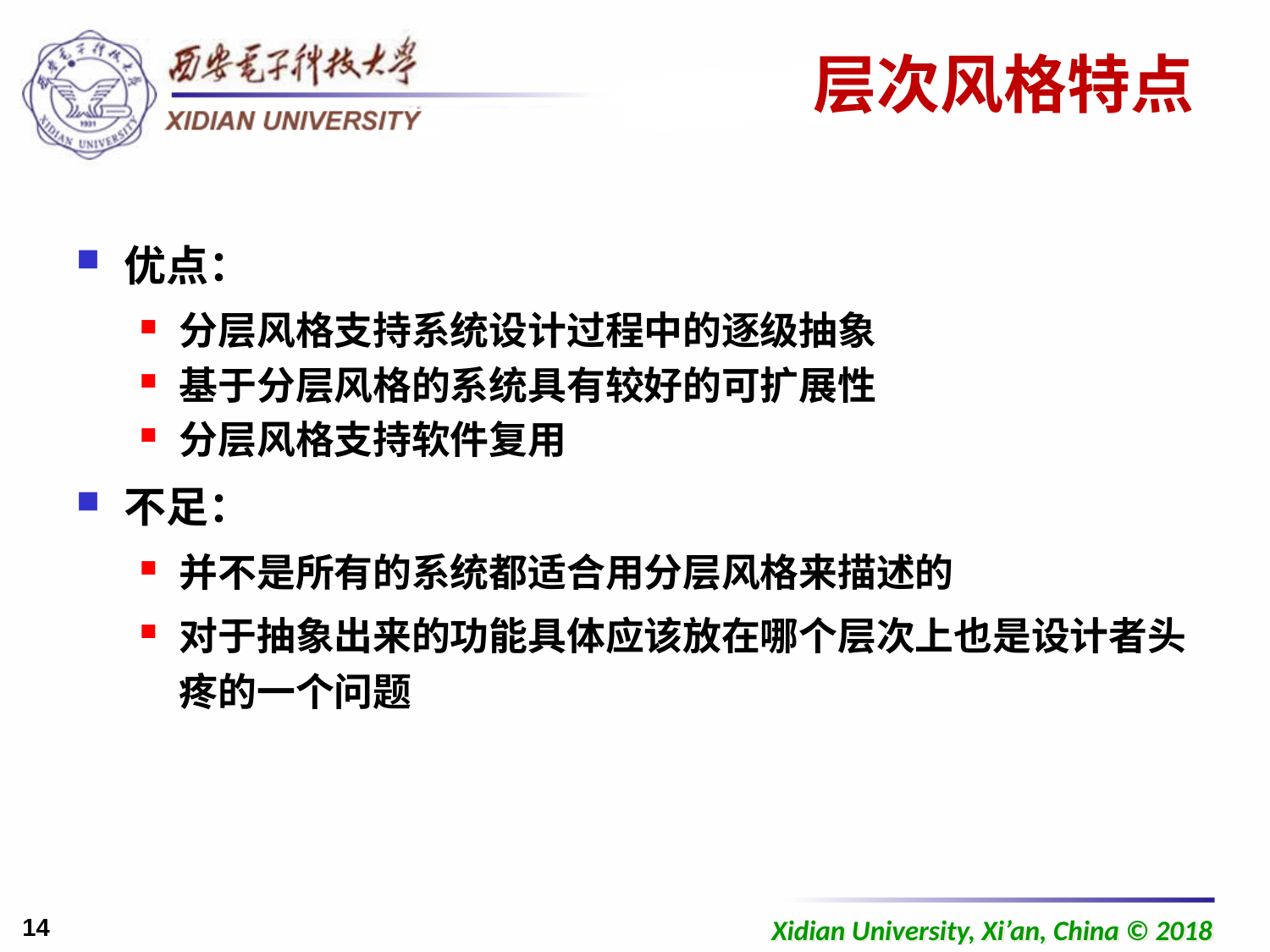

# 层次风格特点
优点：
分层风格支持系统设计过程中的逐级抽象
基于分层风格的系统具有较好的可扩展性
分层风格支持软件复用
不足：
并不是所有的系统都适合用分层风格来描述的
对于抽象出来的功能具体应该放在哪个层次上也是设计者头疼的一个问题